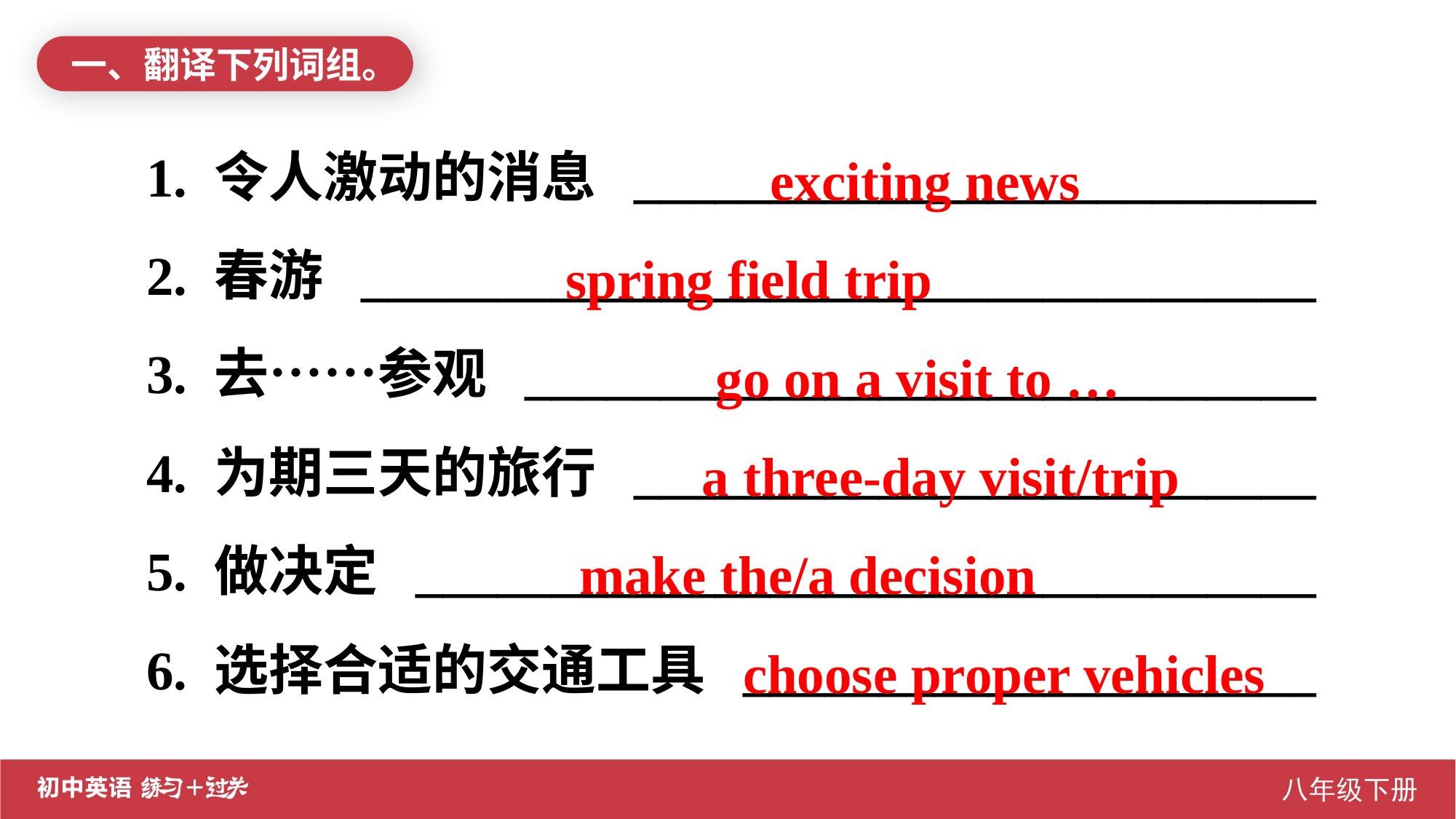

一、翻译下列词组。
1. 令人激动的消息  _________________________
2. 春游  ___________________________________
3. 去……参观  _____________________________
4. 为期三天的旅行  _________________________
5. 做决定  _________________________________
6. 选择合适的交通工具  _____________________
               exciting news
spring field trip
           go on a visit to …
          a three-day visit/trip
 make the/a decision
             choose proper vehicles